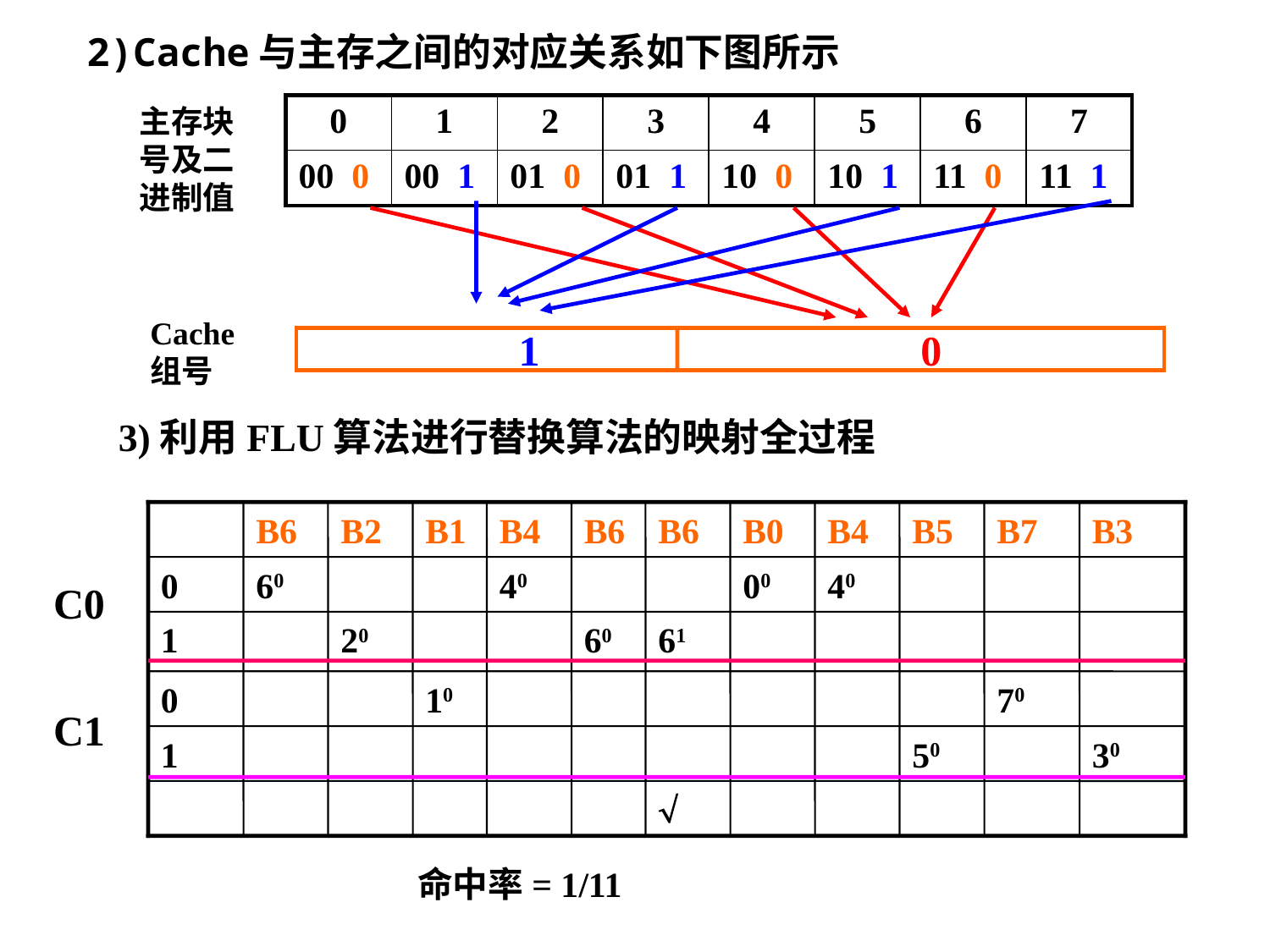

2)Cache与主存之间的对应关系如下图所示
主存块号及二进制值
| 0 | 1 | 2 | 3 | 4 | 5 | 6 | 7 |
| --- | --- | --- | --- | --- | --- | --- | --- |
| 00 0 | 00 1 | 01 0 | 01 1 | 10 0 | 10 1 | 11 0 | 11 1 |

Cache  组号
1                                    0

3)利用FLU算法进行替换算法的映射全过程

B6

B2

B1

B4

B6

B6

B0

B4

B5

B7

B3

C0
0

60

40

00
40

1

20

60
61

C1
0

10

70

1

50

30

√

命中率= 1/11